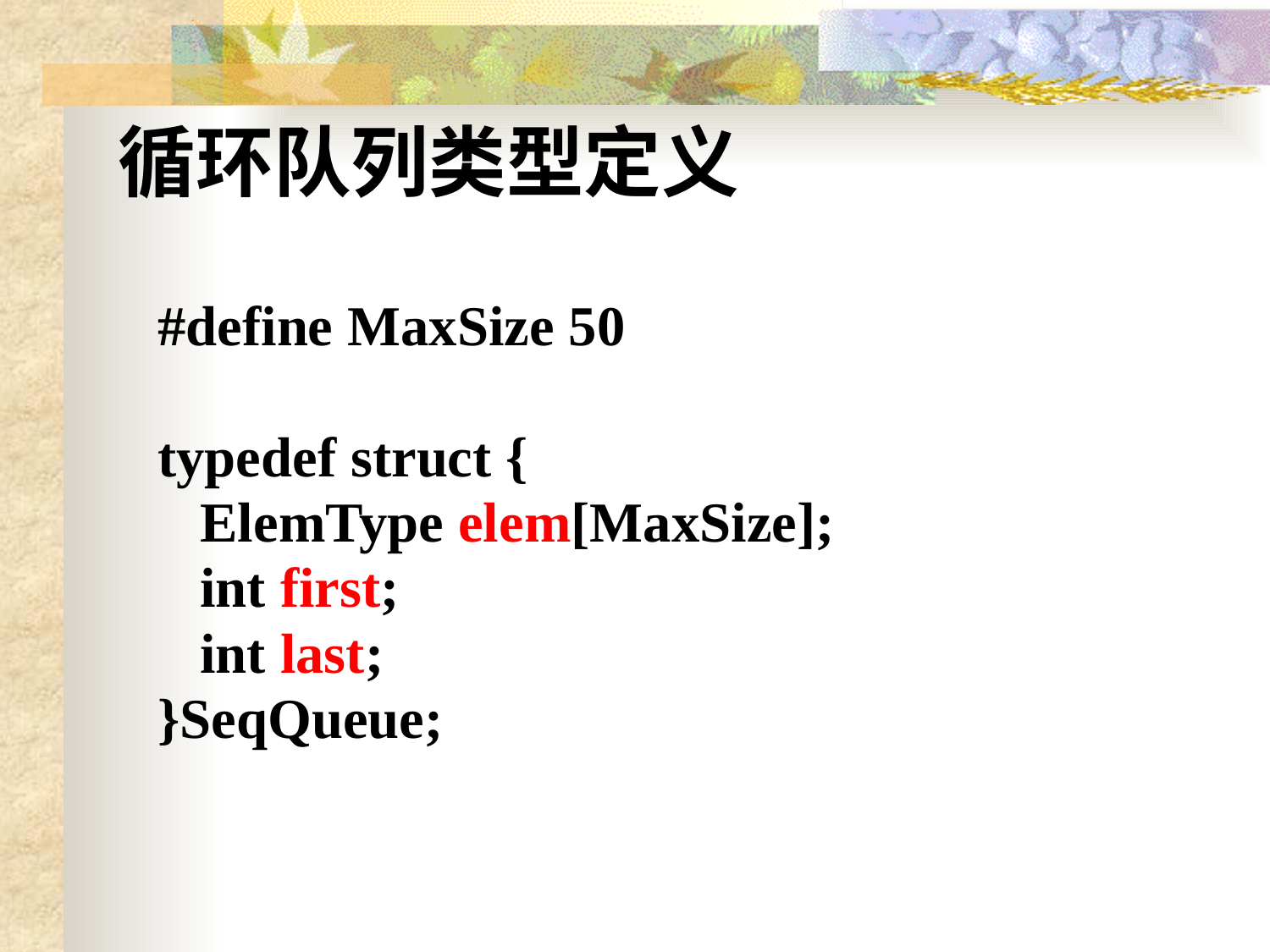

循环队列类型定义
#define MaxSize 50

typedef struct {
   ElemType elem[MaxSize];
   int first;
   int last;
}SeqQueue;